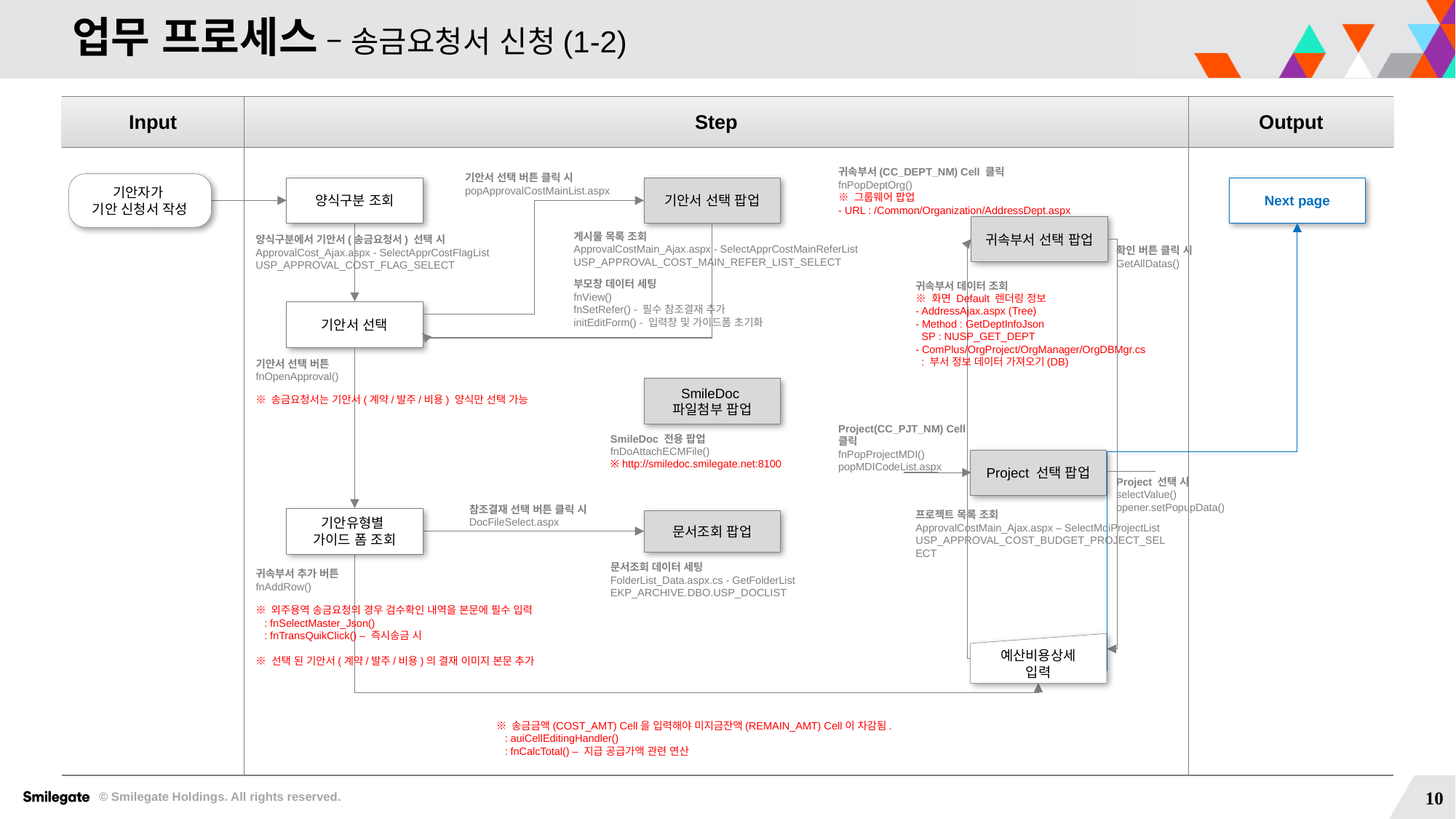

# 업무 프로세스 – 송금요청서 신청(1-2)
| Input | Step | Output |
| --- | --- | --- |
|  |  |  |
귀속부서(CC_DEPT_NM) Cell 클릭
fnPopDeptOrg()
※ 그룹웨어 팝업
- URL : /Common/Organization/AddressDept.aspx

기안서 선택 버튼 클릭 시
popApprovalCostMainList.aspx
기안자가
기안 신청서 작성
양식구분 조회
기안서 선택 팝업
Next page
귀속부서 선택 팝업
게시물 목록 조회
ApprovalCostMain_Ajax.aspx - SelectApprCostMainReferList
USP_APPROVAL_COST_MAIN_REFER_LIST_SELECT
양식구분에서 기안서(송금요청서) 선택 시
ApprovalCost_Ajax.aspx - SelectApprCostFlagList
USP_APPROVAL_COST_FLAG_SELECT
확인 버튼 클릭 시
GetAllDatas()
부모창 데이터 세팅
fnView()
fnSetRefer() - 필수 참조결재 추가
initEditForm() - 입력창 및 가이드폼 초기화
귀속부서 데이터 조회
※ 화면 Default 렌더링 정보
- AddressAjax.aspx (Tree)
- Method : GetDeptInfoJson
  SP : NUSP_GET_DEPT
- ComPlus/OrgProject/OrgManager/OrgDBMgr.cs
  : 부서 정보 데이터 가져오기(DB)
기안서 선택
기안서 선택 버튼
fnOpenApproval()
SmileDoc
파일첨부 팝업
※ 송금요청서는 기안서(계약/발주/비용) 양식만 선택 가능
Project(CC_PJT_NM) Cell 클릭
fnPopProjectMDI()
popMDICodeList.aspx
SmileDoc 전용 팝업
fnDoAttachECMFile()
※ http://smiledoc.smilegate.net:8100
Project 선택 팝업
Project 선택 시
selectValue()
opener.setPopupData()
참조결재 선택 버튼 클릭 시DocFileSelect.aspx
프로젝트 목록 조회
ApprovalCostMain_Ajax.aspx – SelectMdiProjectList
USP_APPROVAL_COST_BUDGET_PROJECT_SELECT
기안유형별
가이드 폼 조회
문서조회 팝업
문서조회 데이터 세팅
FolderList_Data.aspx.cs - GetFolderList
EKP_ARCHIVE.DBO.USP_DOCLIST
귀속부서 추가 버튼
fnAddRow()
※ 외주용역 송금요청의 경우 검수확인 내역을 본문에 필수 입력
   : fnSelectMaster_Json()
   : fnTransQuikClick() – 즉시송금 시

※ 선택 된 기안서(계약/발주/비용)의 결재 이미지 본문 추가
예산비용상세
입력
※ 송금금액(COST_AMT) Cell을 입력해야 미지금잔액(REMAIN_AMT) Cell이 차감됨.
   : auiCellEditingHandler()
   : fnCalcTotal() – 지급 공급가액 관련 연산
10